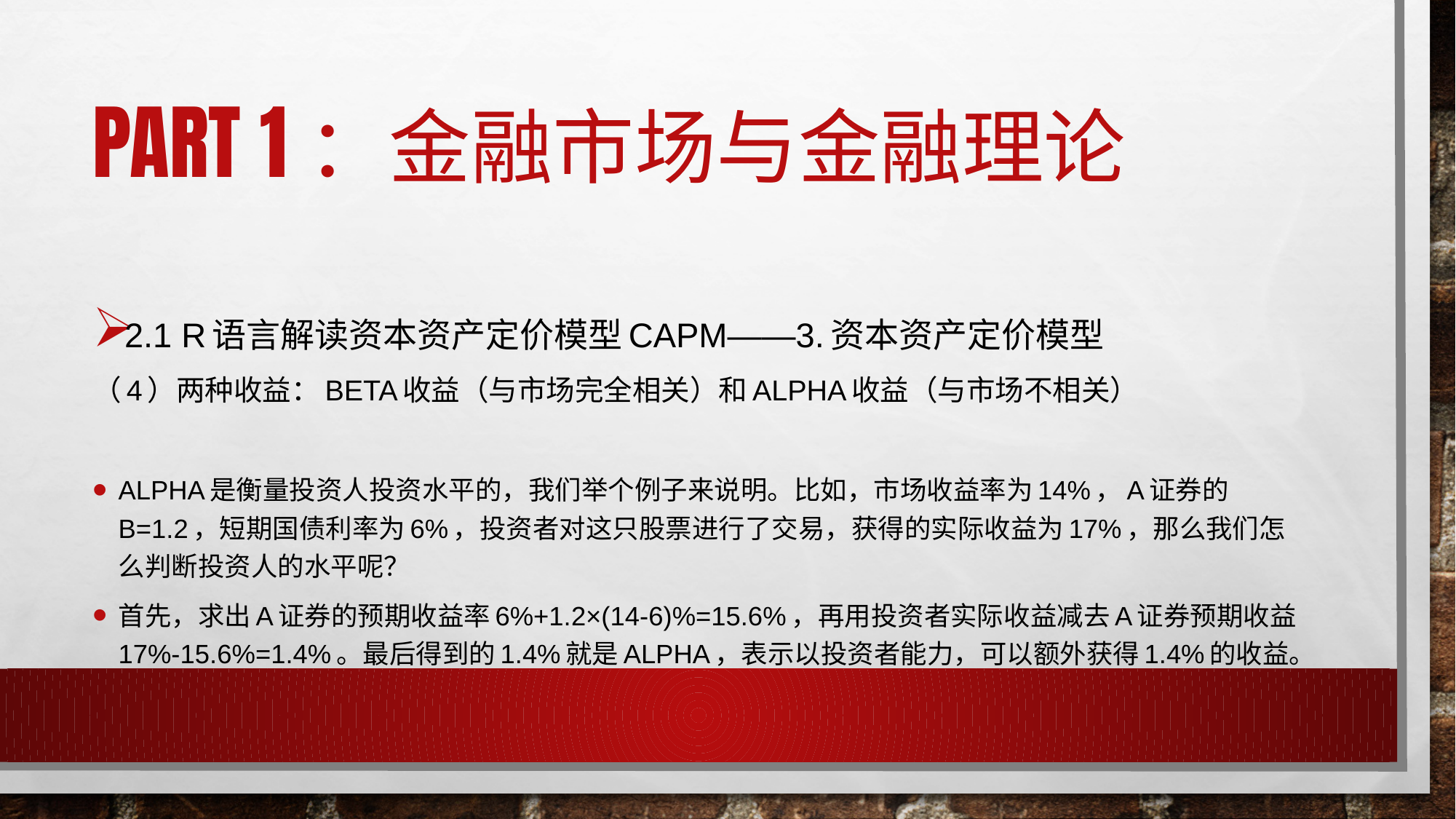

# Part 1：金融市场与金融理论
2.1 R语言解读资本资产定价模型CAPM——3.资本资产定价模型
（4）两种收益：beta收益（与市场完全相关）和alpha收益（与市场不相关）

alpha是衡量投资人投资水平的，我们举个例子来说明。比如，市场收益率为14%，A证券的β=1.2，短期国债利率为6%，投资者对这只股票进行了交易，获得的实际收益为17%，那么我们怎么判断投资⼈的水平呢？
首先，求出A证券的预期收益率6%+1.2×(14-6)%=15.6%，再用投资者实际收益减去A证券预期收益17%-15.6%=1.4%。最后得到的1.4%就是alpha，表示以投资者能力，可以额外获得1.4%的收益。